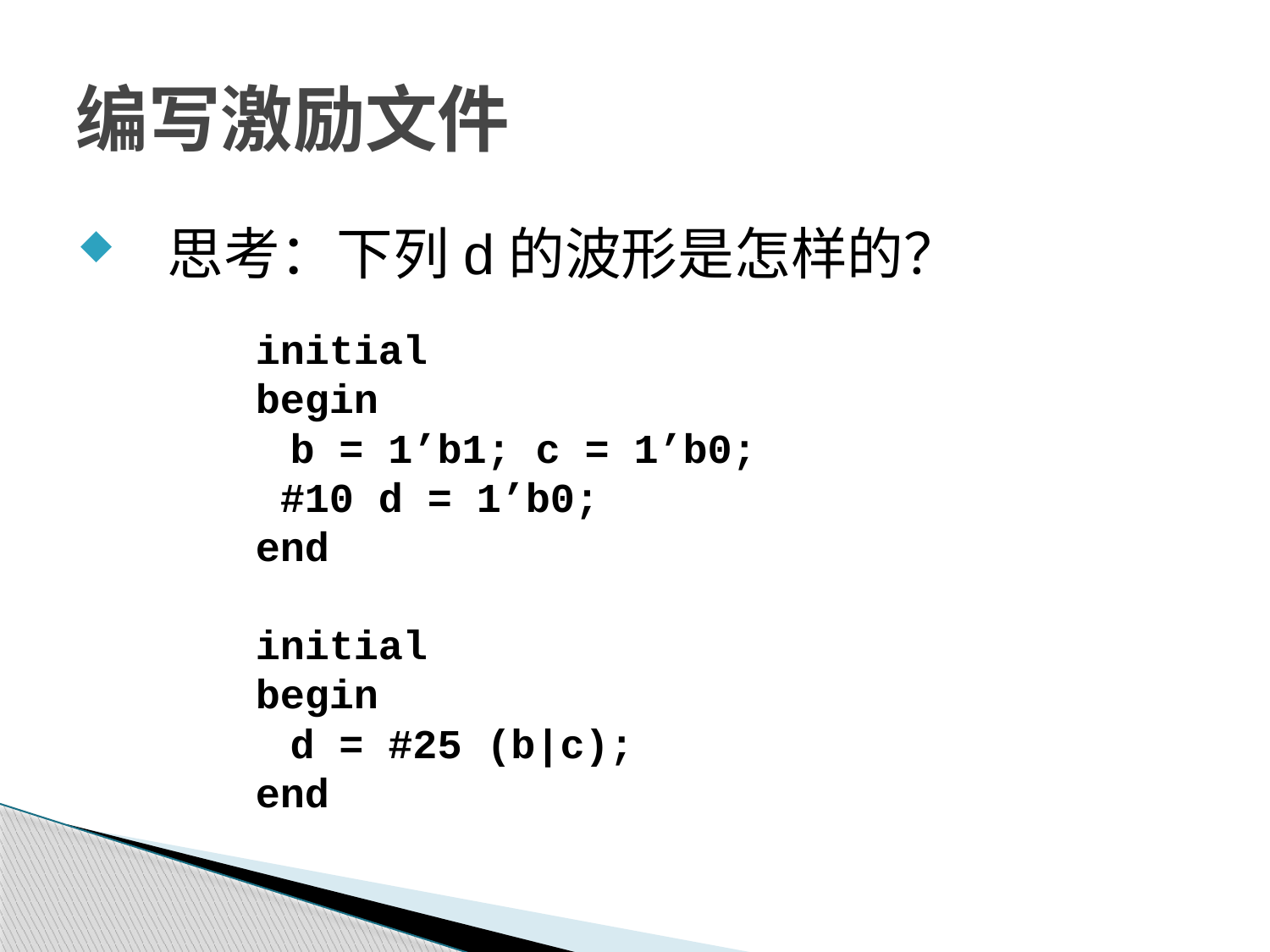

# 编写激励文件
   思考：下列d的波形是怎样的？
initial
begin
	b = 1’b1; c = 1’b0;
 #10 d = 1’b0;
end

initial
begin
	d = #25 (b|c);
end